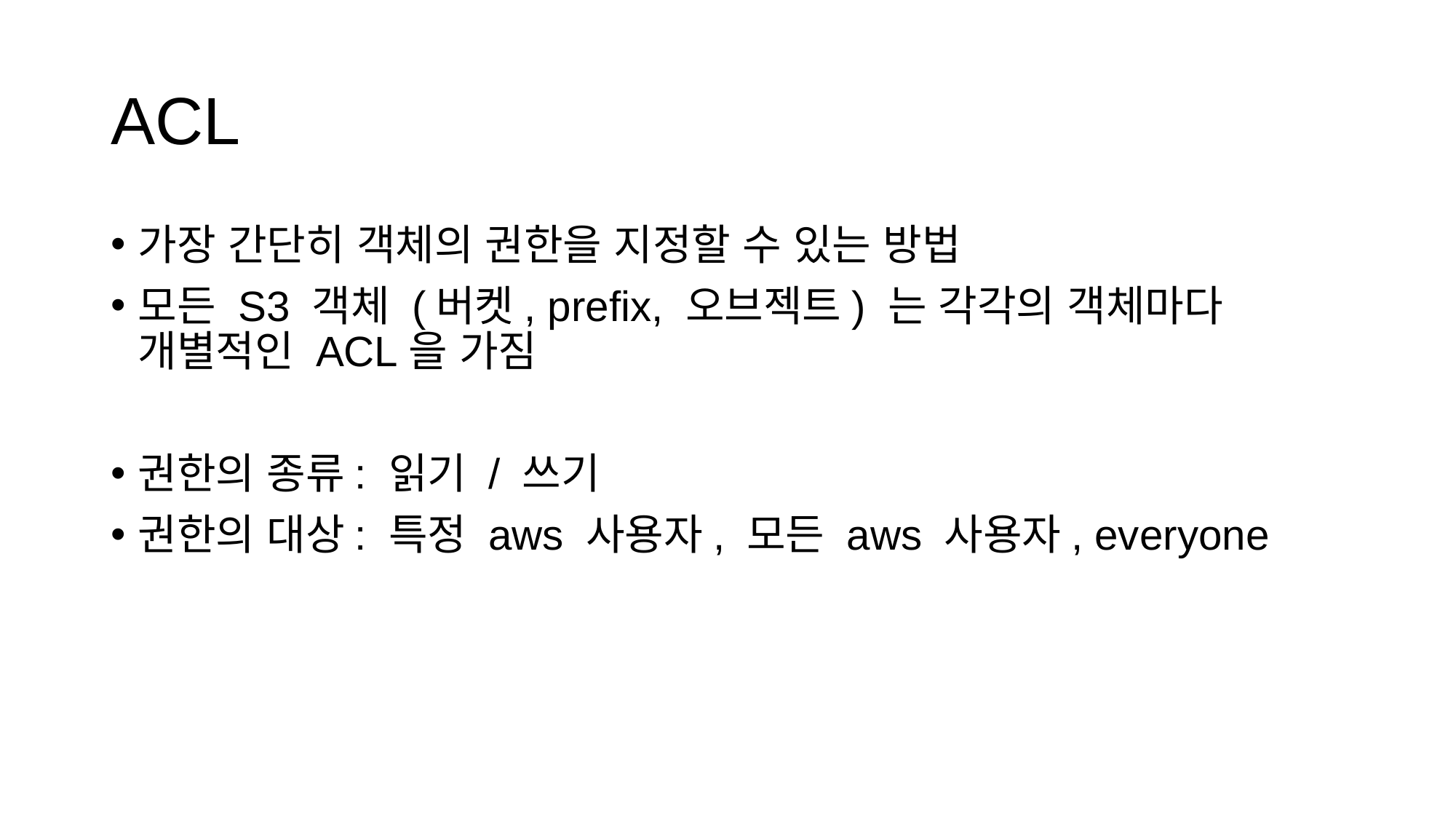

# ACL
가장 간단히 객체의 권한을 지정할 수 있는 방법
모든 S3 객체 (버켓, prefix, 오브젝트) 는 각각의 객체마다 개별적인 ACL을 가짐

권한의 종류: 읽기 / 쓰기
권한의 대상: 특정 aws 사용자, 모든 aws 사용자, everyone